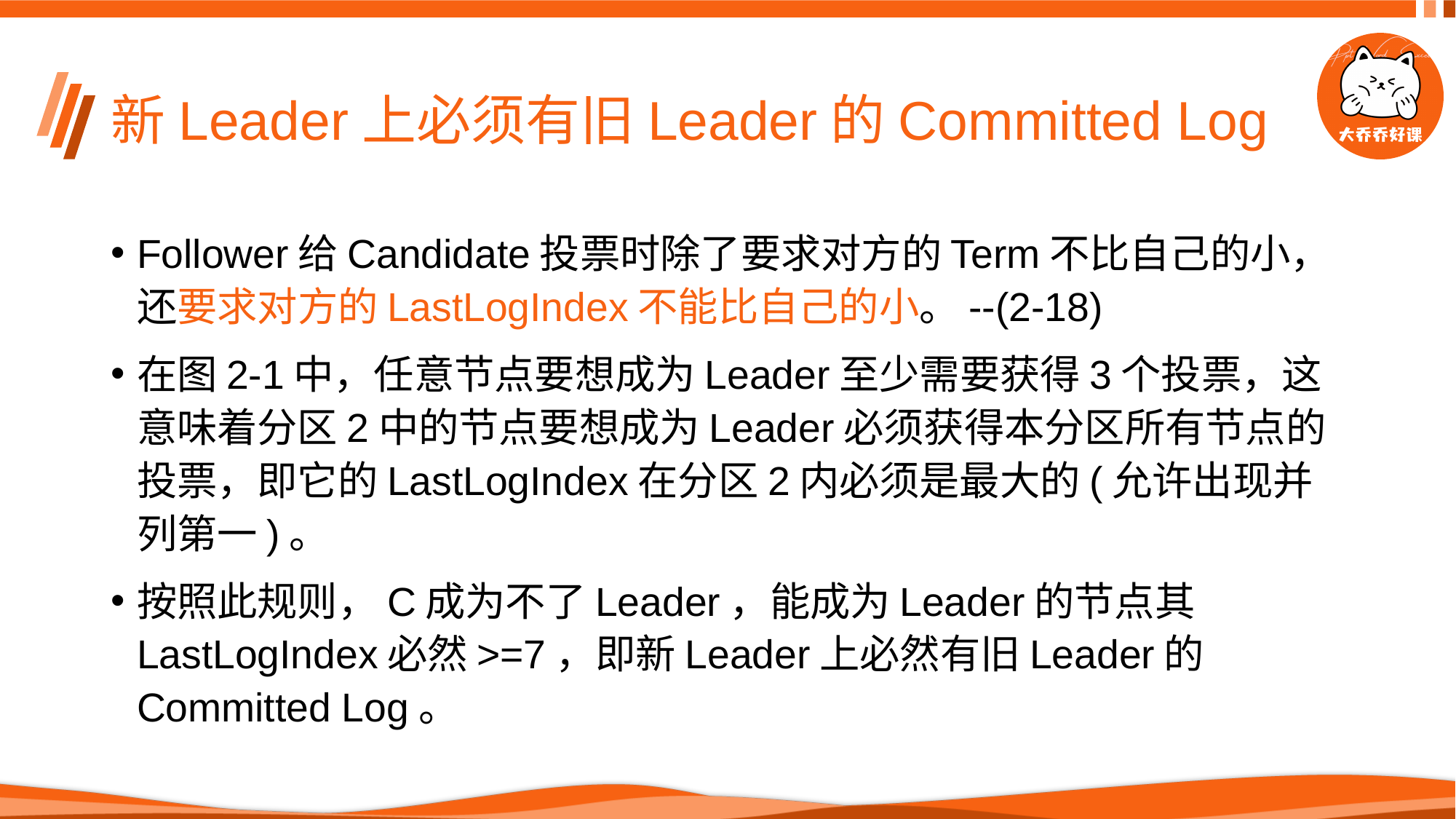

# 新Leader上必须有旧Leader的Committed Log
Follower给Candidate投票时除了要求对方的Term不比自己的小，还要求对方的LastLogIndex不能比自己的小。--(2-18)
在图2-1中，任意节点要想成为Leader至少需要获得3个投票，这意味着分区2中的节点要想成为Leader必须获得本分区所有节点的投票，即它的LastLogIndex在分区2内必须是最大的(允许出现并列第一)。
按照此规则，C成为不了Leader，能成为Leader的节点其LastLogIndex必然>=7，即新Leader上必然有旧Leader的Committed Log。